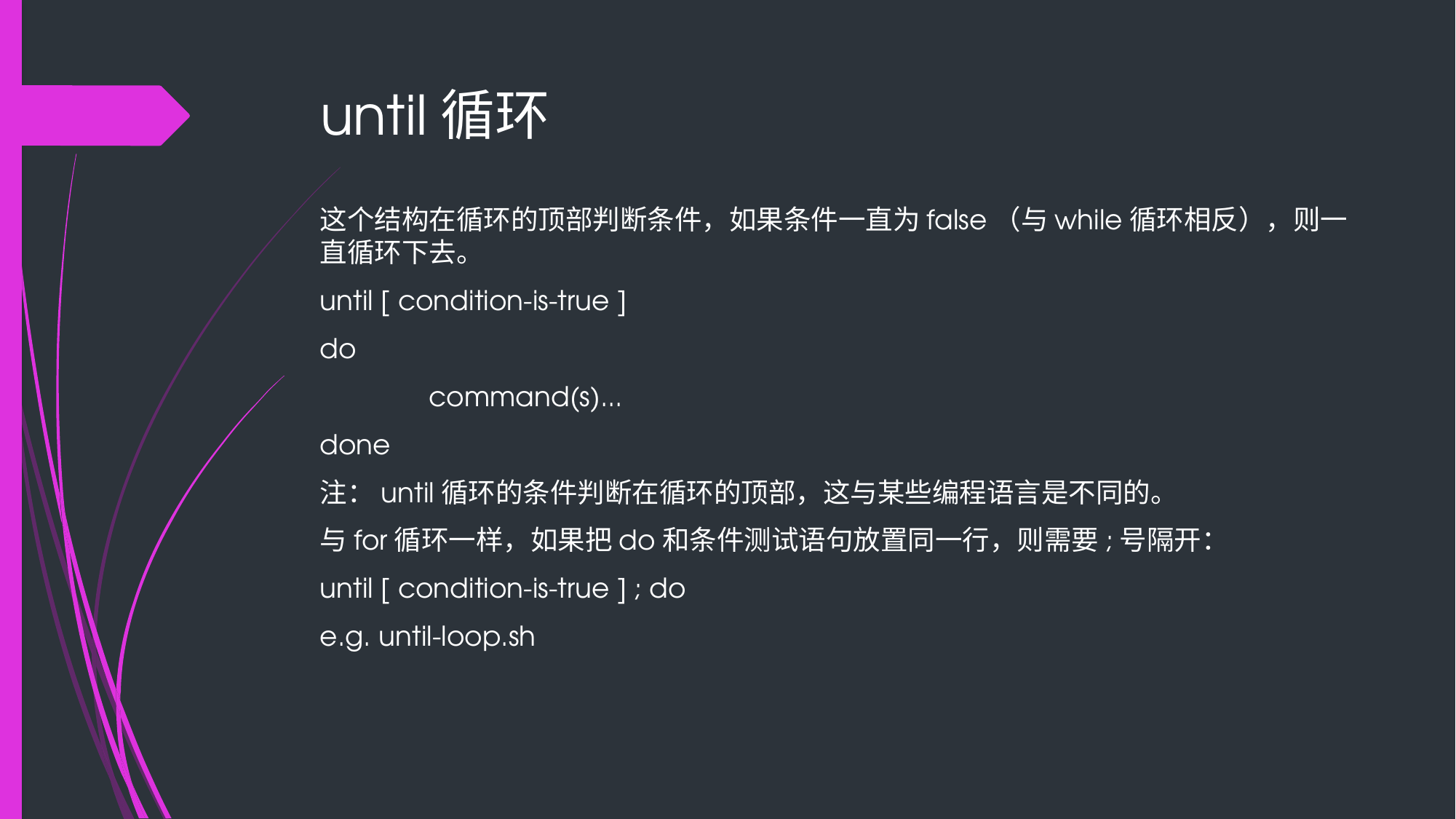

# until循环
这个结构在循环的顶部判断条件，如果条件一直为false（与while循环相反），则一直循环下去。
until [ condition-is-true ]
do
	command(s)...
done
注：until循环的条件判断在循环的顶部，这与某些编程语言是不同的。
与for循环一样，如果把do和条件测试语句放置同一行，则需要;号隔开：
until [ condition-is-true ] ; do
e.g. until-loop.sh